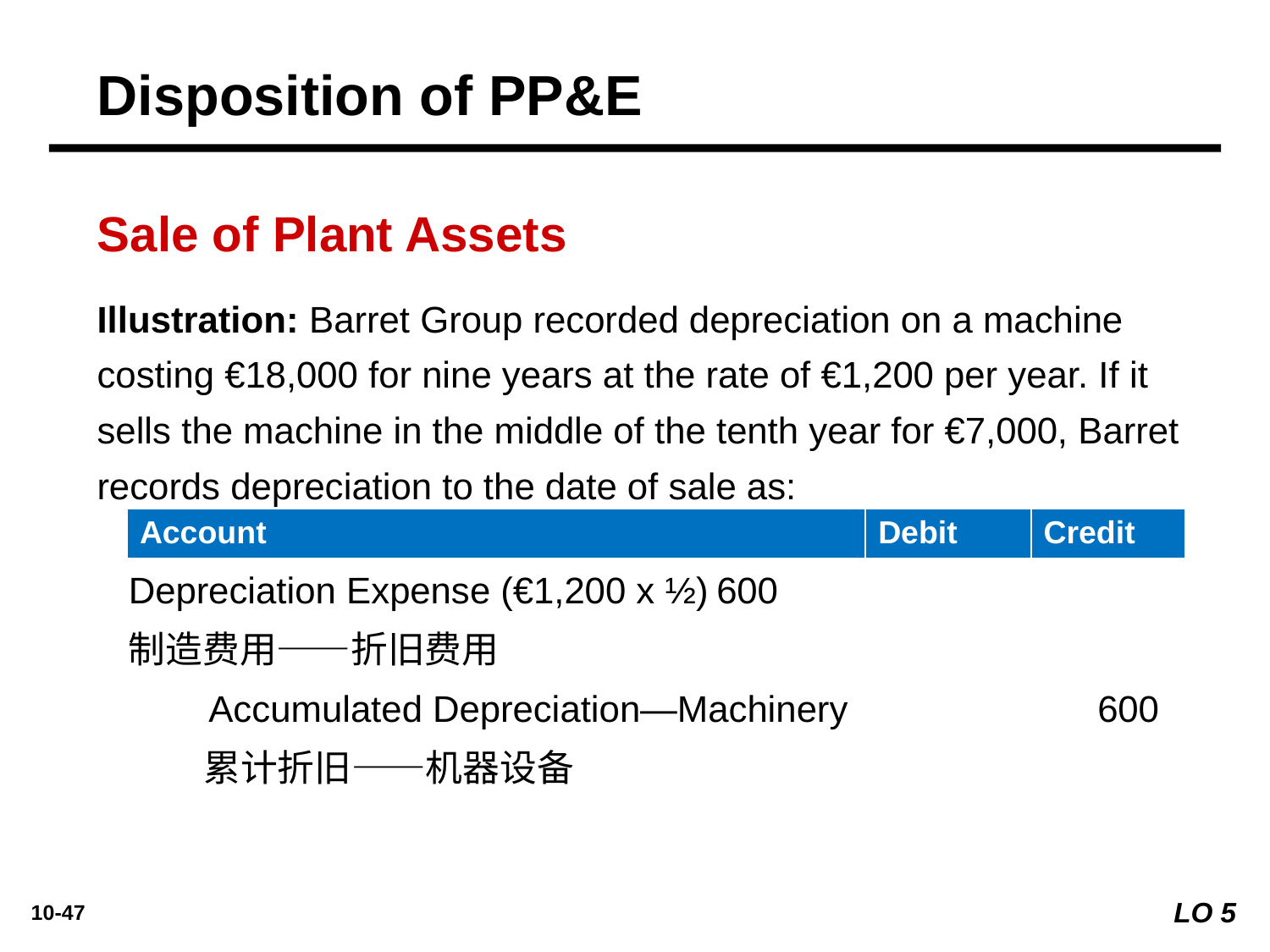

Disposition of PP&E

Sale of Plant Assets
Illustration: Barret Group recorded depreciation on a machine costing €18,000 for nine years at the rate of €1,200 per year. If it sells the machine in the middle of the tenth year for €7,000, Barret records depreciation to the date of sale as:
| Account | Debit | Credit |
| --- | --- | --- |
Depreciation Expense (€1,200 x ½)	600
制造费用——折旧费用
	Accumulated Depreciation—Machinery		600
        累计折旧——机器设备
LO 5